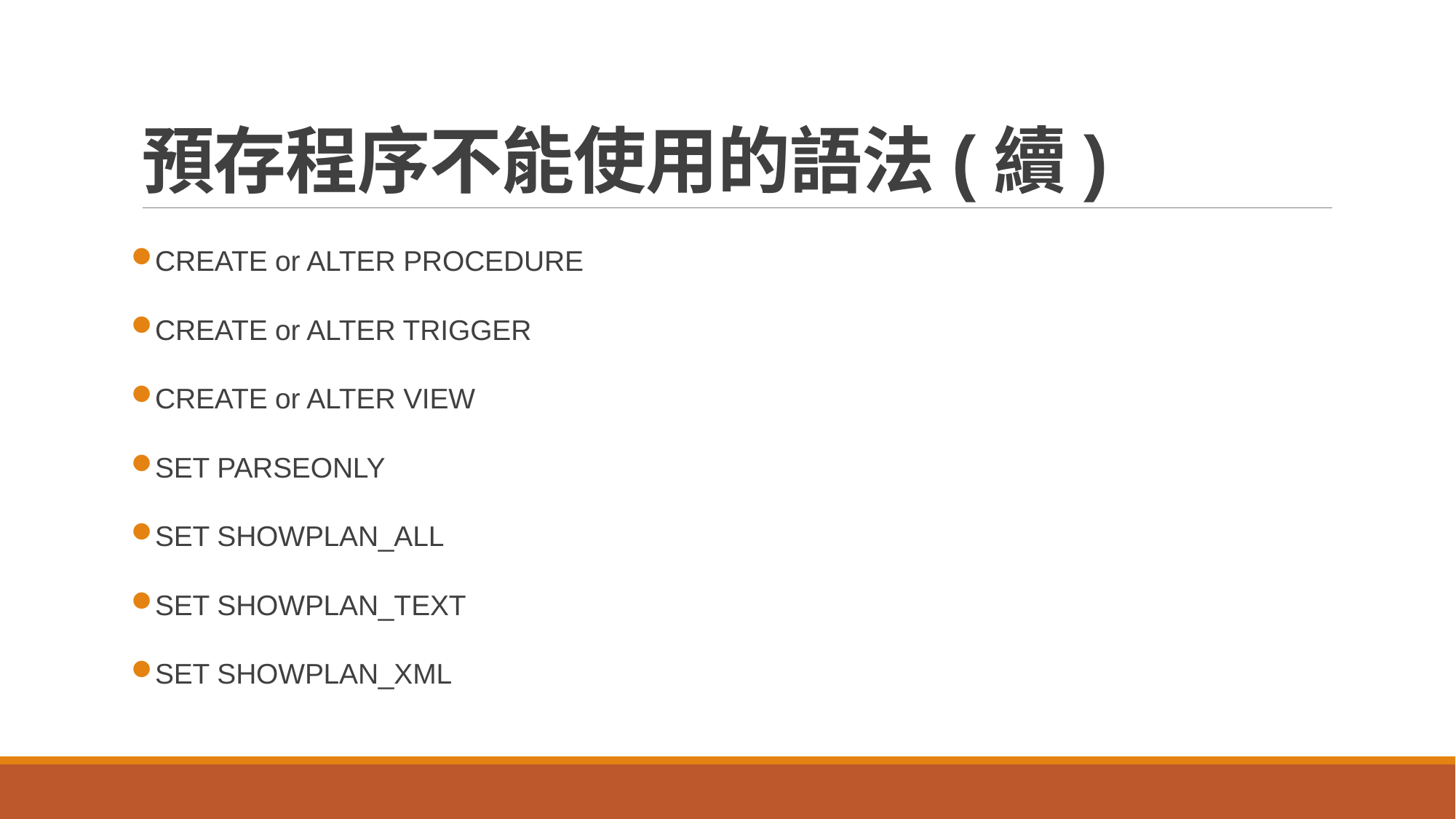

# 預存程序不能使用的語法(續)
CREATE or ALTER PROCEDURE
CREATE or ALTER TRIGGER
CREATE or ALTER VIEW
SET PARSEONLY
SET SHOWPLAN_ALL
SET SHOWPLAN_TEXT
SET SHOWPLAN_XML